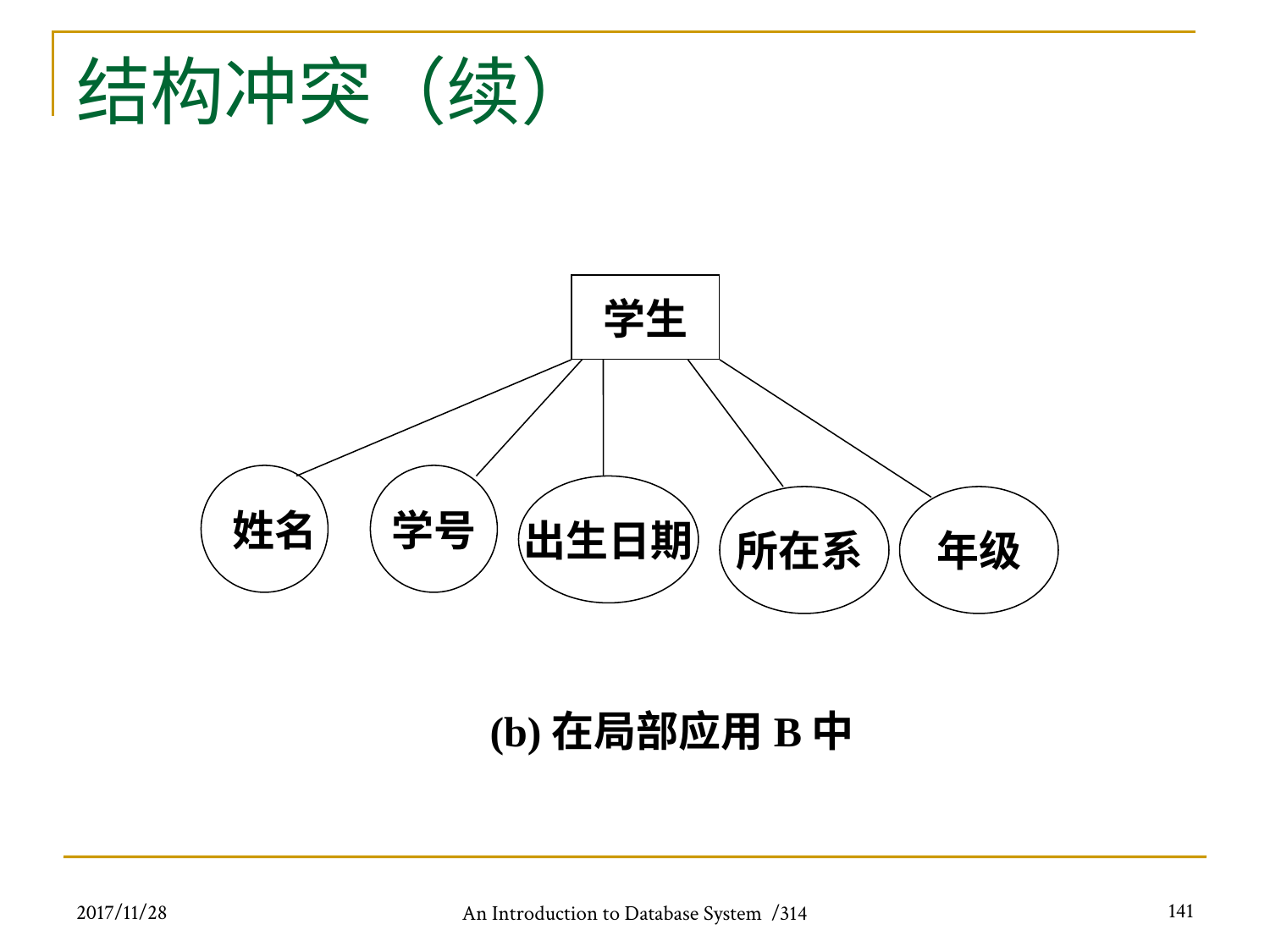

# 结构冲突（续）
学生

 姓名
学号
出生日期
所在系
年级
(b)在局部应用B中
2017/11/28
141
An Introduction to Database System  /314